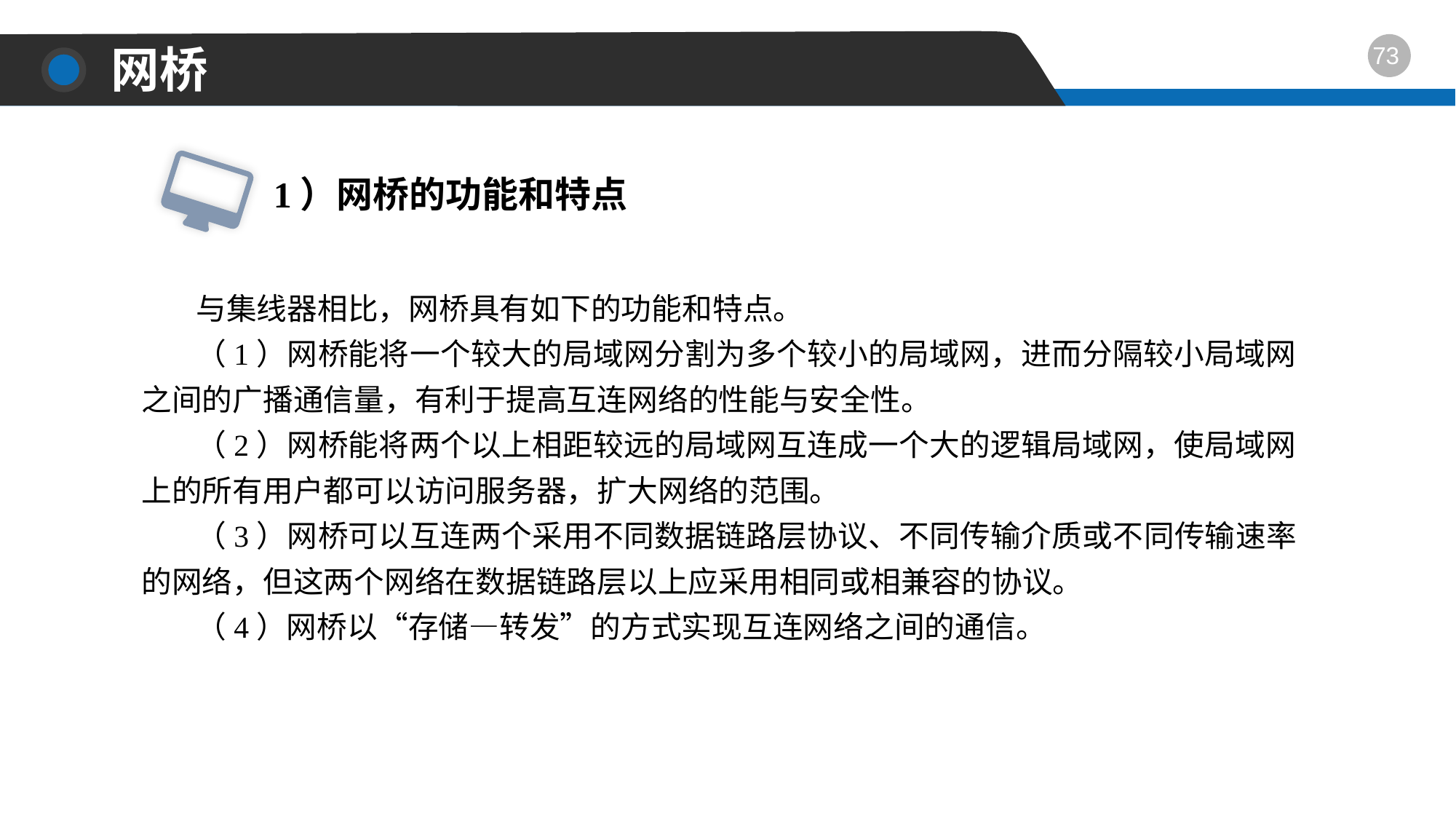

网桥

1）网桥的功能和特点
与集线器相比，网桥具有如下的功能和特点。
（1）网桥能将一个较大的局域网分割为多个较小的局域网，进而分隔较小局域网之间的广播通信量，有利于提高互连网络的性能与安全性。
（2）网桥能将两个以上相距较远的局域网互连成一个大的逻辑局域网，使局域网上的所有用户都可以访问服务器，扩大网络的范围。
（3）网桥可以互连两个采用不同数据链路层协议、不同传输介质或不同传输速率的网络，但这两个网络在数据链路层以上应采用相同或相兼容的协议。
（4）网桥以“存储—转发”的方式实现互连网络之间的通信。